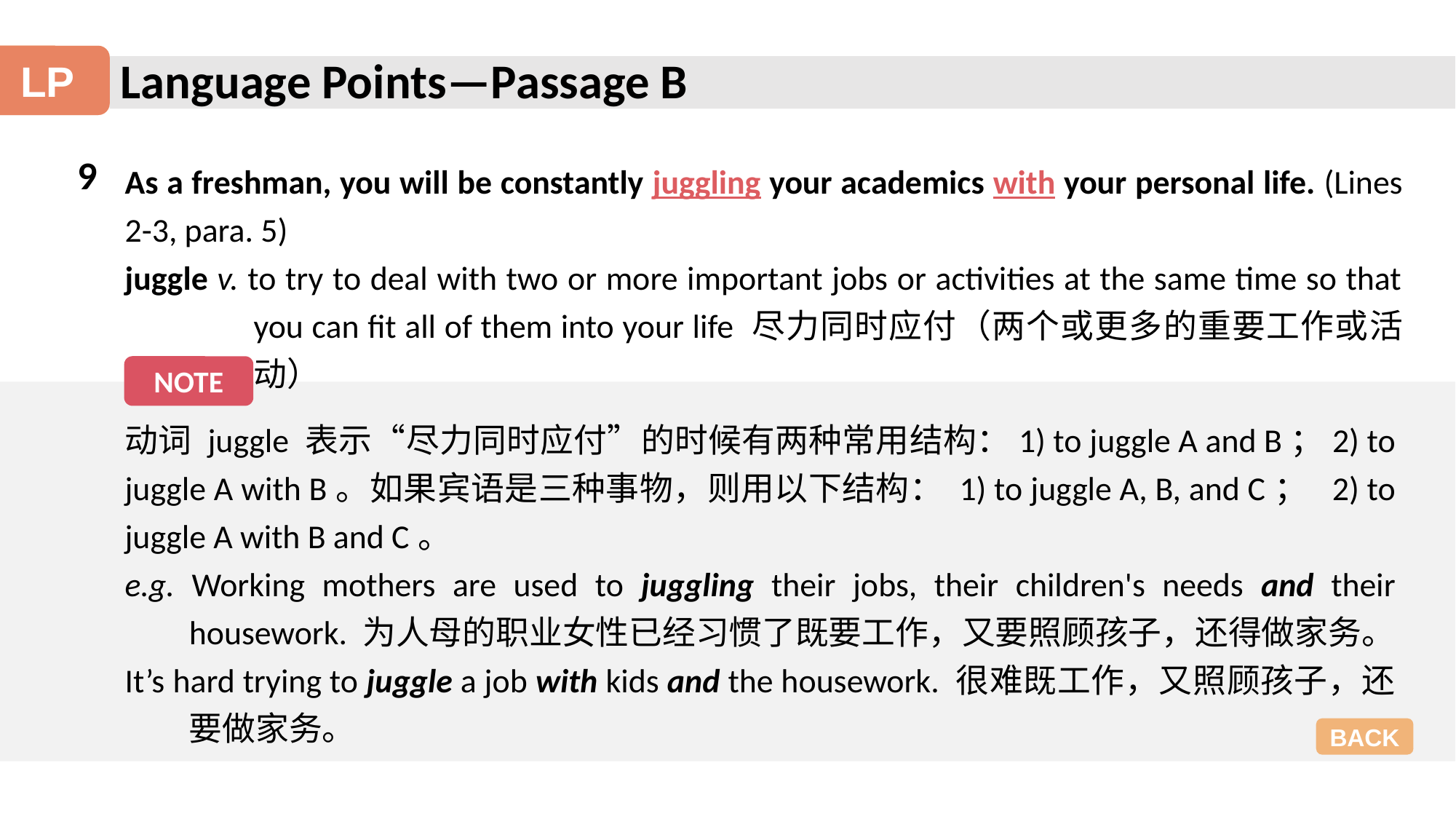

Language Points—Passage B
LP

9
As a freshman, you will be constantly juggling your academics with your personal life. (Lines 2-3, para. 5)
juggle v. to try to deal with two or more important jobs or activities at the same time so that you can fit all of them into your life 尽力同时应付（两个或更多的重要工作或活动）
NOTE

动词 juggle 表示“尽力同时应付”的时候有两种常用结构：1) to juggle A and B；2) to juggle A with B。如果宾语是三种事物，则用以下结构： 1) to juggle A, B, and C；  2) to juggle A with B and C。
e.g. Working mothers are used to juggling their jobs, their children's needs and their housework. 为人母的职业女性已经习惯了既要工作，又要照顾孩子，还得做家务。
It’s hard trying to juggle a job with kids and the housework. 很难既工作，又照顾孩子，还要做家务。
BACK